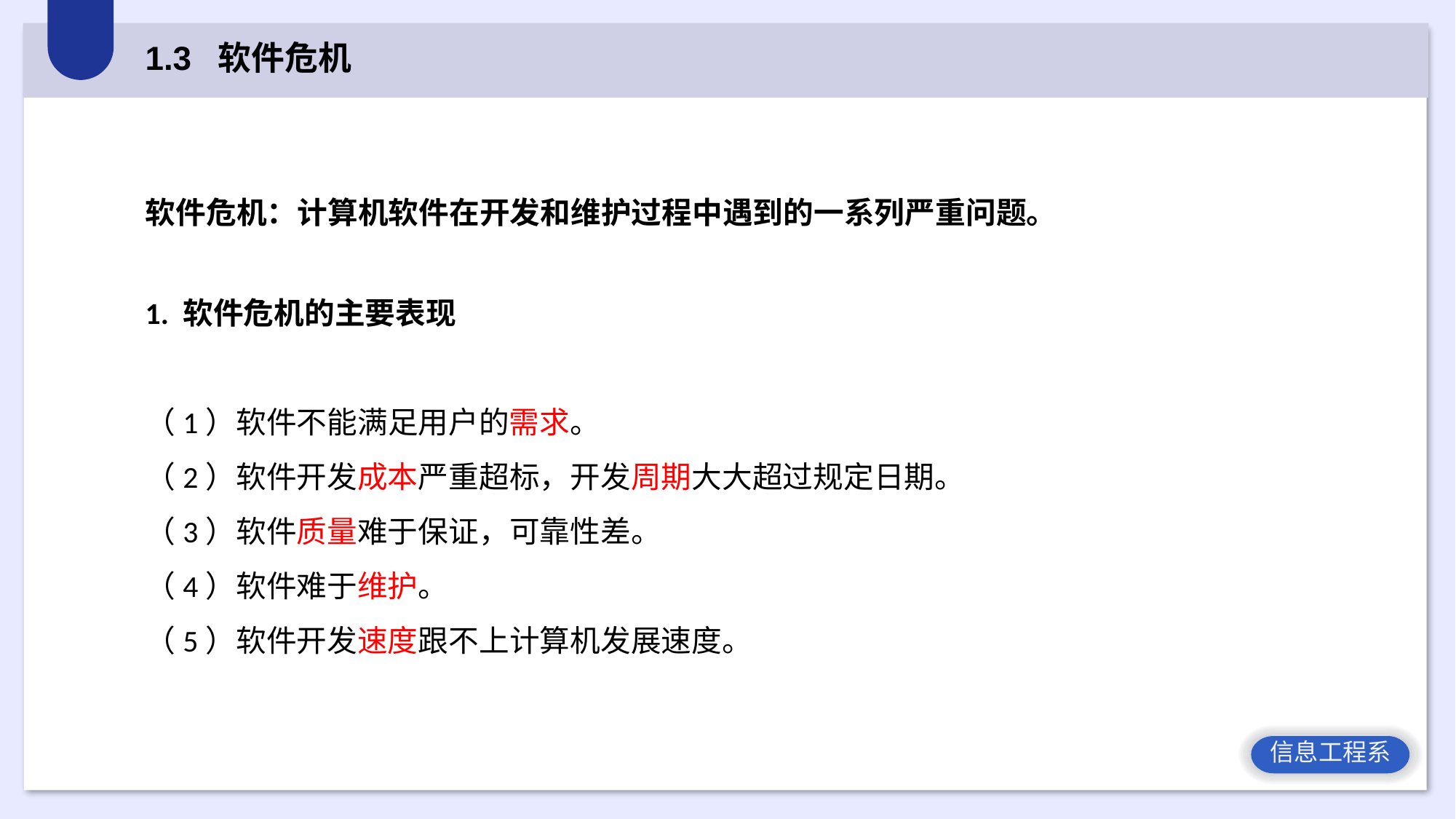

1.3  软件危机
软件危机：计算机软件在开发和维护过程中遇到的一系列严重问题。
1. 软件危机的主要表现

（1）软件不能满足用户的需求。
（2）软件开发成本严重超标，开发周期大大超过规定日期。
（3）软件质量难于保证，可靠性差。
（4）软件难于维护。
（5）软件开发速度跟不上计算机发展速度。